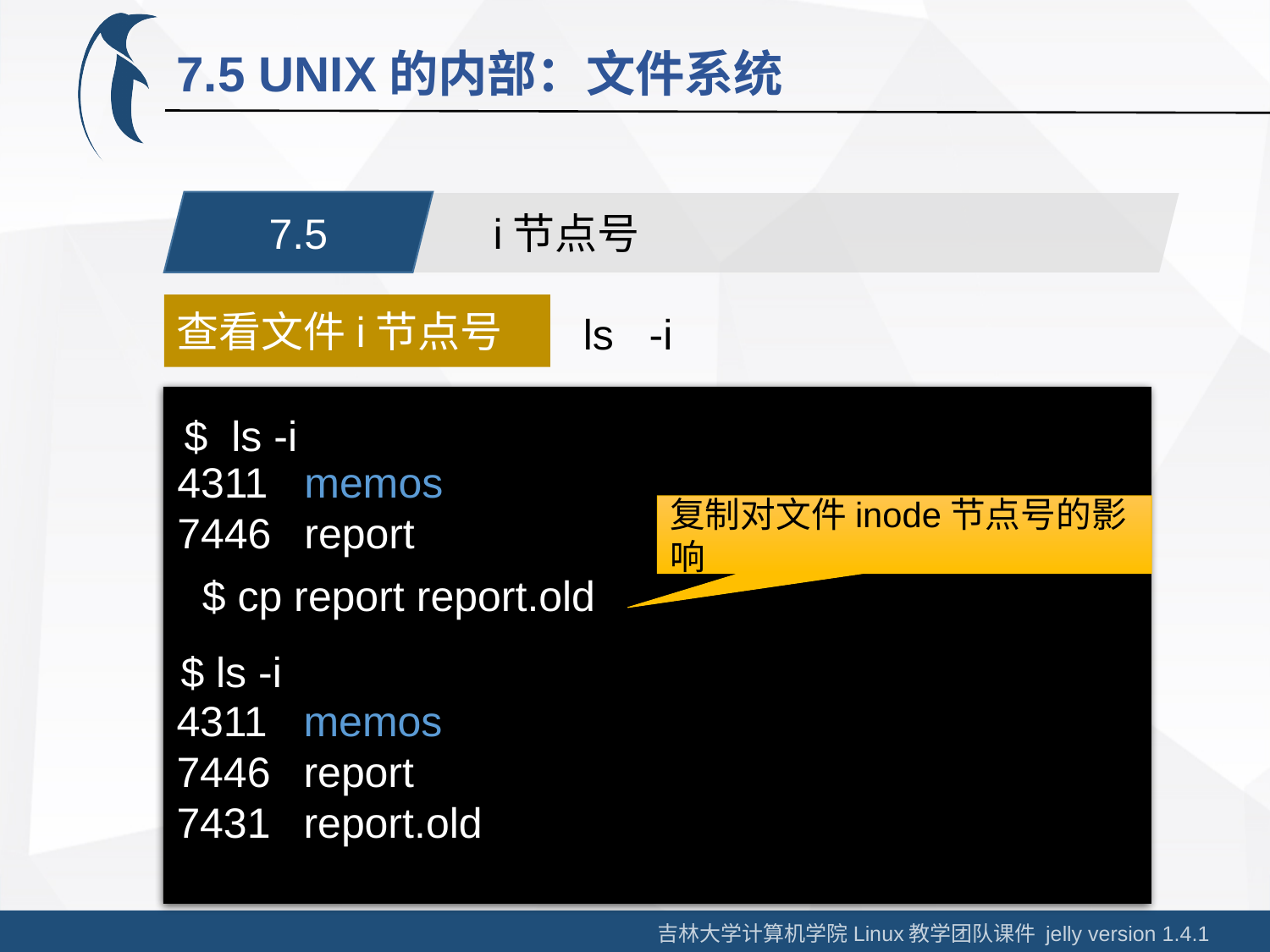

7.5 UNIX的内部：文件系统
7.5
i节点号
查看文件i节点号
ls   -i
$  ls -i

4311	memos
7446	report
复制对文件inode节点号的影响
$ cp report report.old
$ ls -i
4311	memos
7446	report
7431	report.old